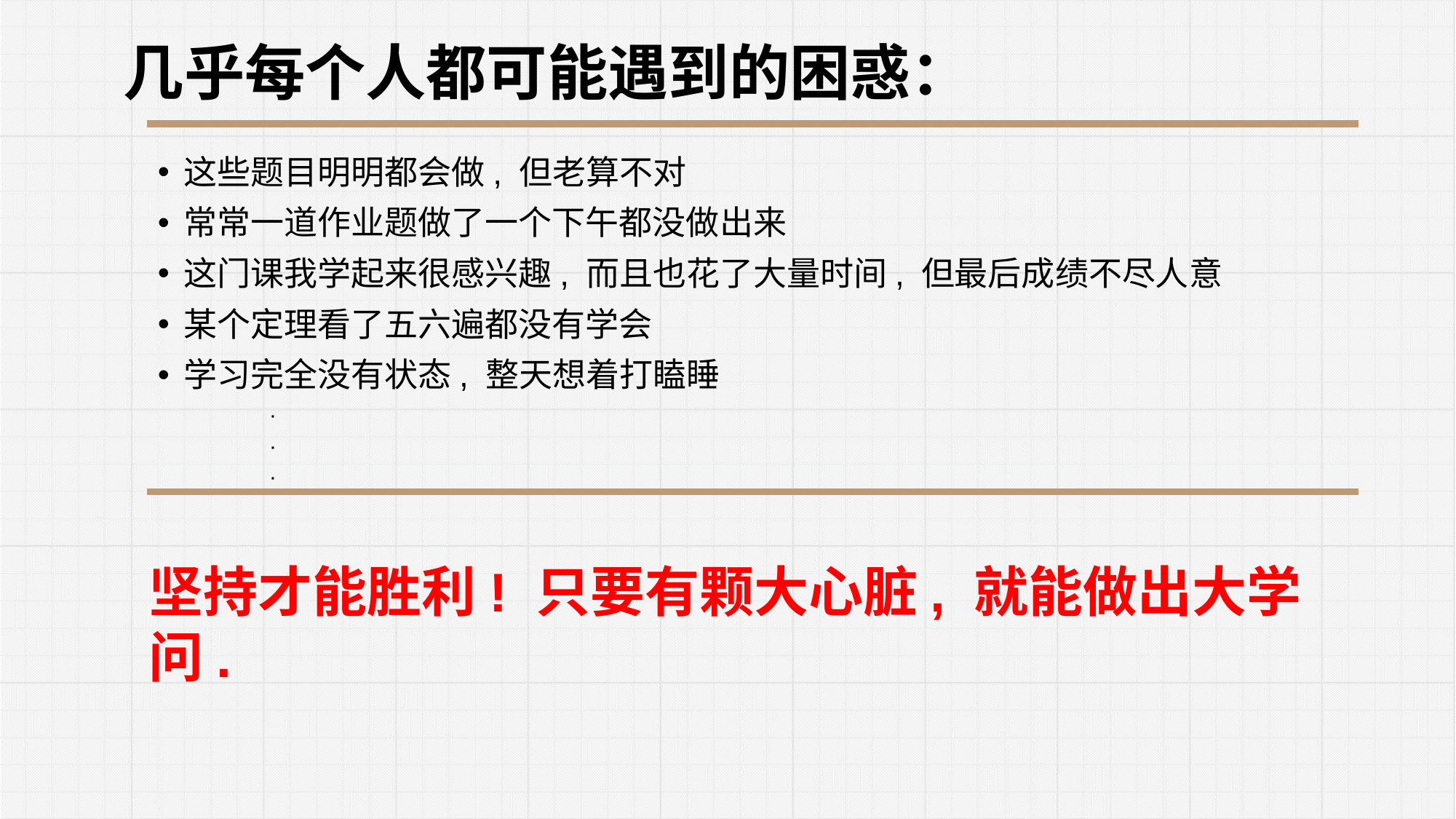

几乎每个人都可能遇到的困惑：
这些题目明明都会做, 但老算不对
常常一道作业题做了一个下午都没做出来
这门课我学起来很感兴趣, 而且也花了大量时间, 但最后成绩不尽人意
某个定理看了五六遍都没有学会
学习完全没有状态, 整天想着打瞌睡
                           ·
                           ·
                           ·

坚持才能胜利! 只要有颗大心脏, 就能做出大学问.